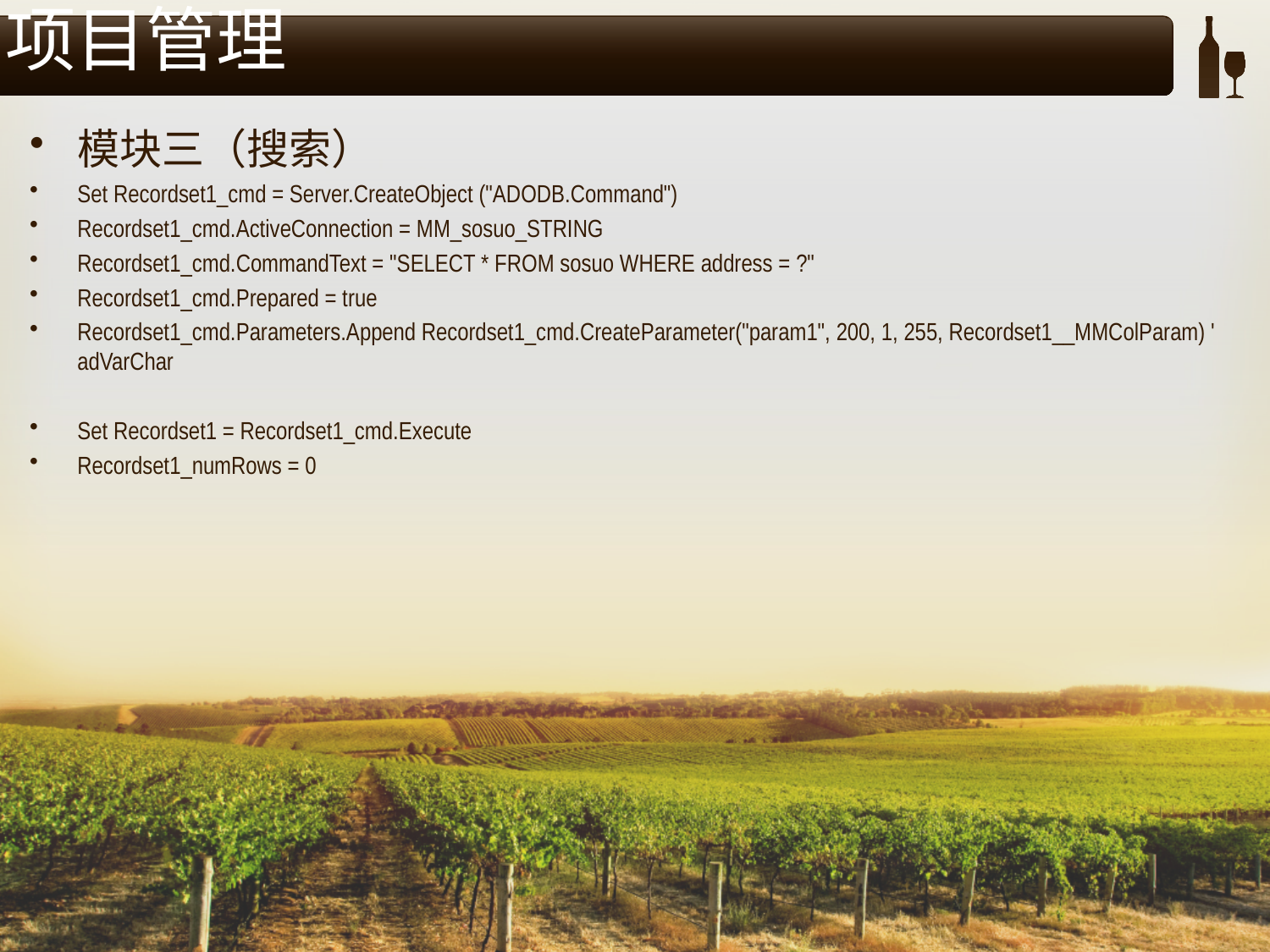

#
项目管理
模块三（搜索）
Set Recordset1_cmd = Server.CreateObject ("ADODB.Command")
Recordset1_cmd.ActiveConnection = MM_sosuo_STRING
Recordset1_cmd.CommandText = "SELECT * FROM sosuo WHERE address = ?"
Recordset1_cmd.Prepared = true
Recordset1_cmd.Parameters.Append Recordset1_cmd.CreateParameter("param1", 200, 1, 255, Recordset1__MMColParam) ' adVarChar

Set Recordset1 = Recordset1_cmd.Execute
Recordset1_numRows = 0